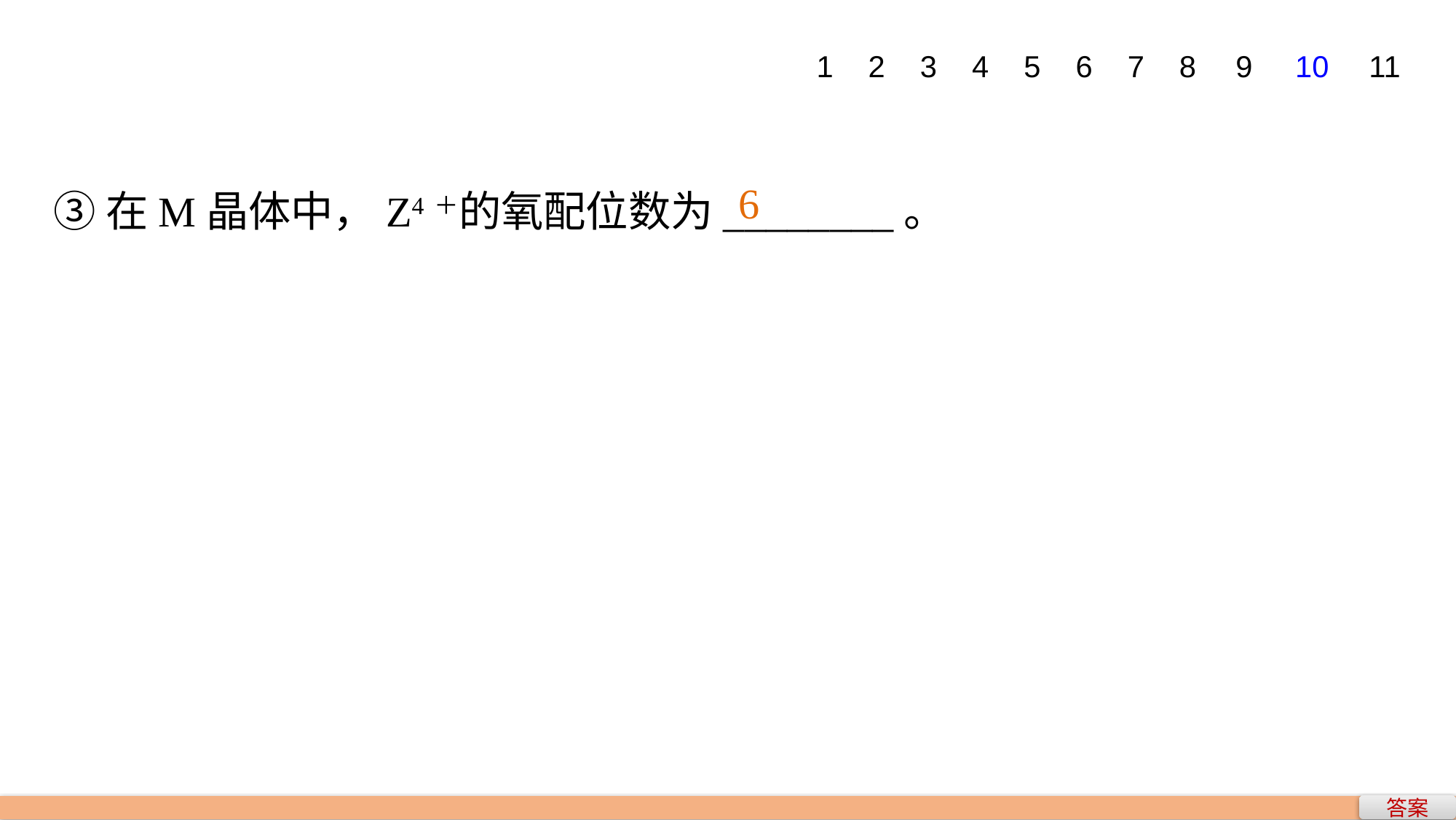

1
2
3
4
5
6
7
8
9
10
11
③在M晶体中，Z4＋的氧配位数为________。
6
答案